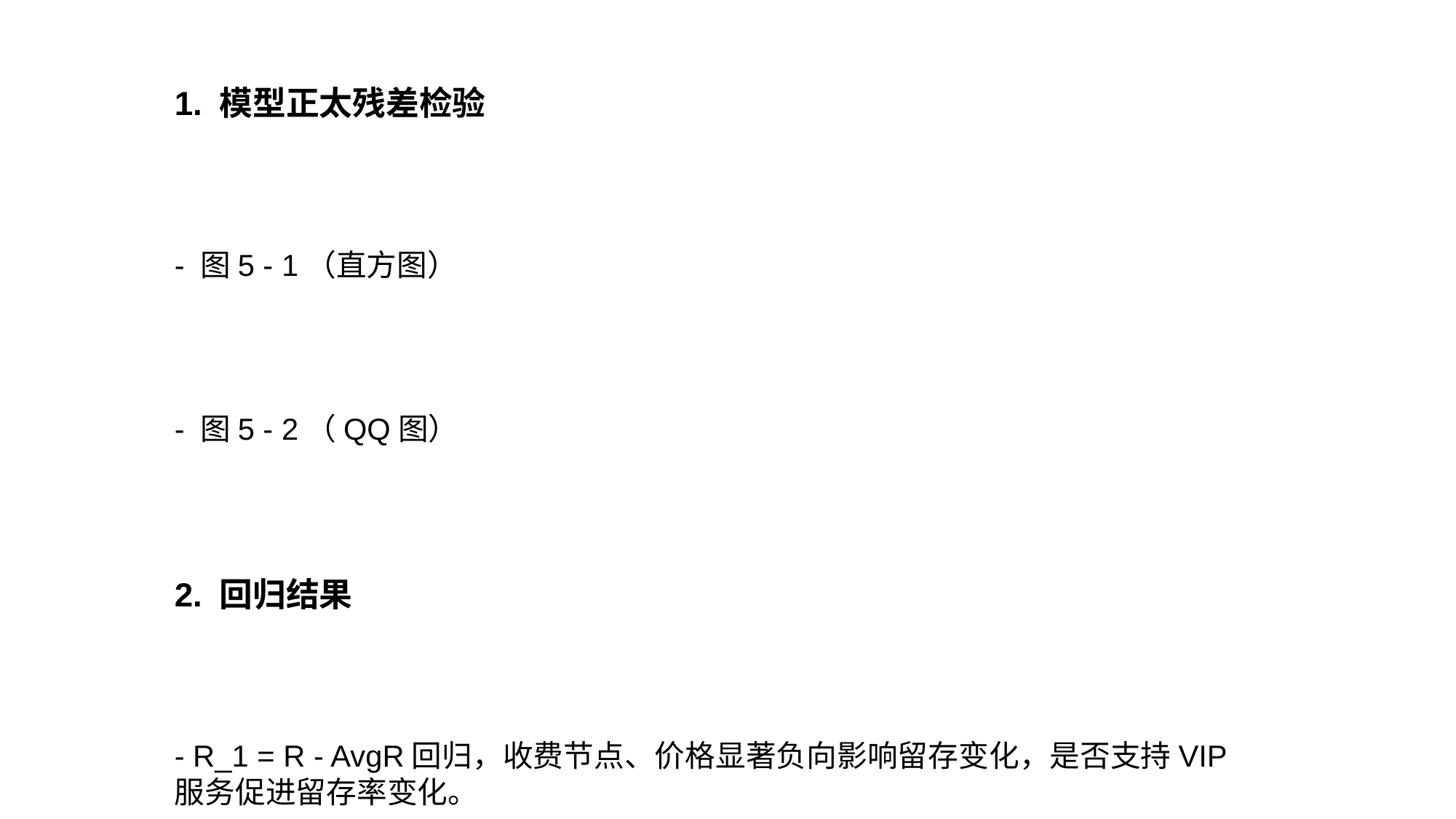

1. 模型正太残差检验

- 图5 - 1（直方图）
- 图5 - 2（QQ图）
2. 回归结果
- R_1 = R - AvgR回归，收费节点、价格显著负向影响留存变化，是否支持VIP服务促进留存率变化。